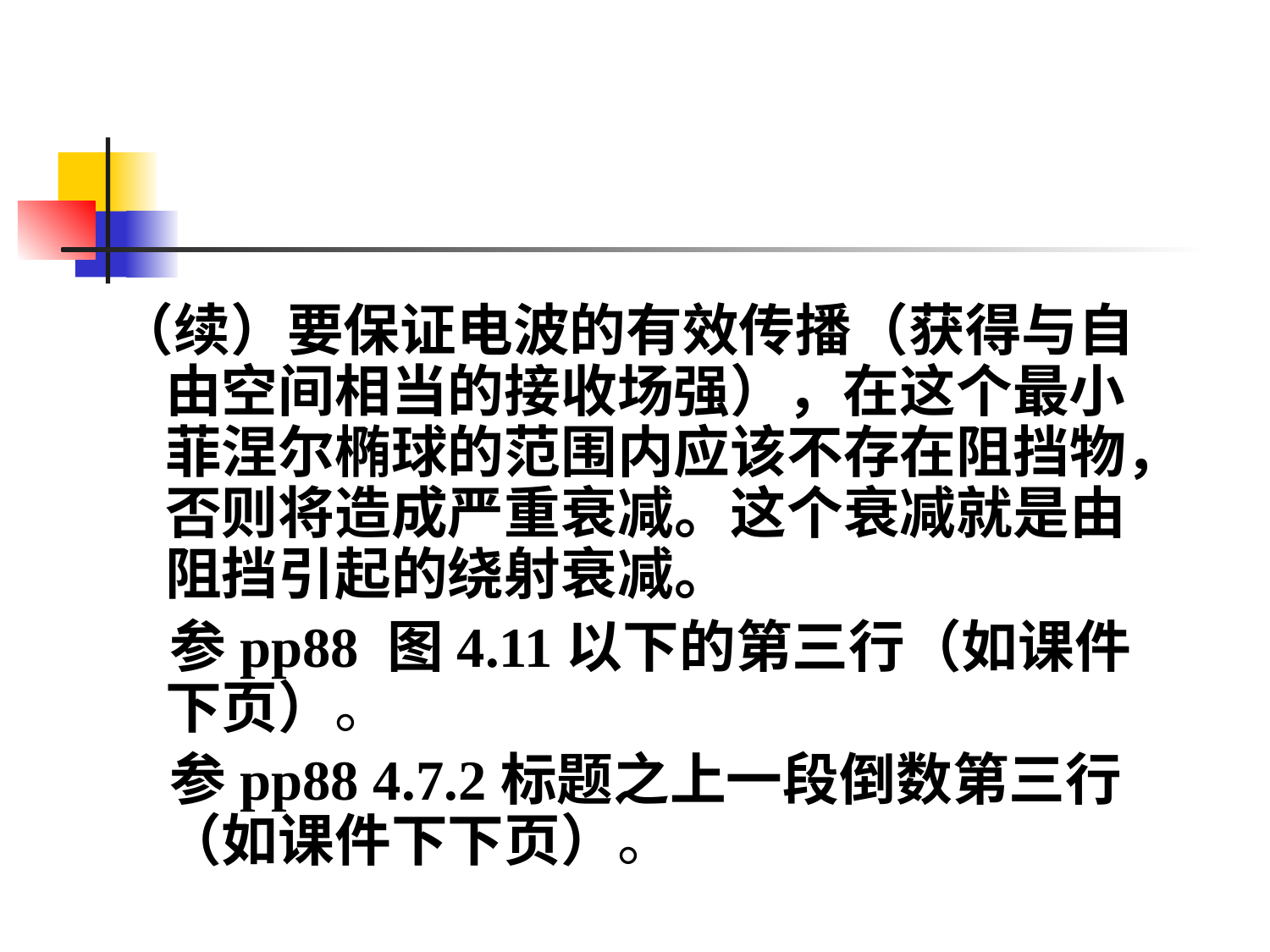

#
（续）要保证电波的有效传播（获得与自由空间相当的接收场强），在这个最小菲涅尔椭球的范围内应该不存在阻挡物，否则将造成严重衰减。这个衰减就是由阻挡引起的绕射衰减。
   参pp88 图4.11以下的第三行（如课件下页）。
   参pp88 4.7.2标题之上一段倒数第三行（如课件下下页）。